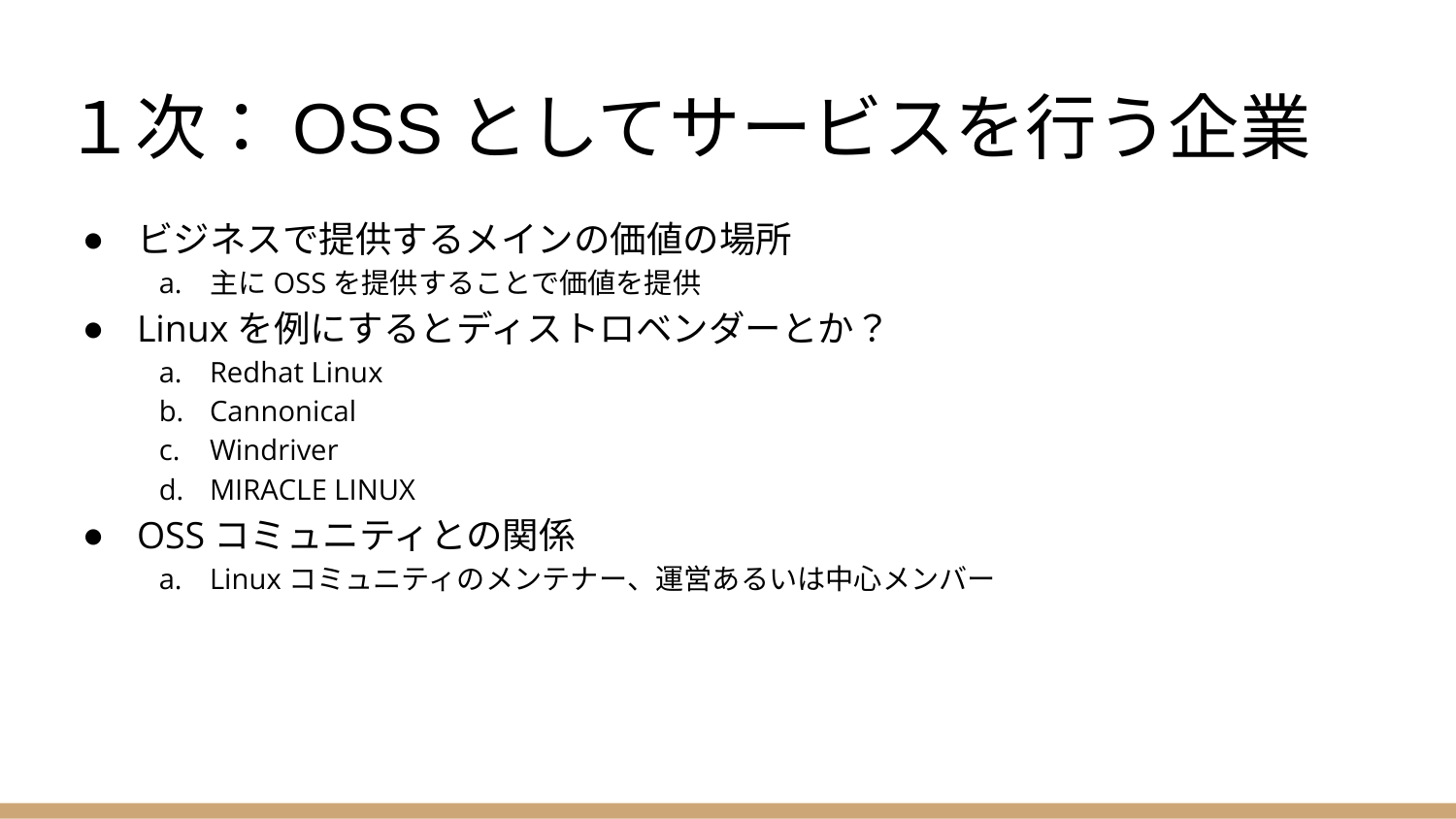

# １次：OSSとしてサービスを行う企業
ビジネスで提供するメインの価値の場所
主にOSSを提供することで価値を提供
Linuxを例にするとディストロベンダーとか？
Redhat Linux
Cannonical
Windriver
MIRACLE LINUX
OSSコミュニティとの関係
Linuxコミュニティのメンテナー、運営あるいは中心メンバー